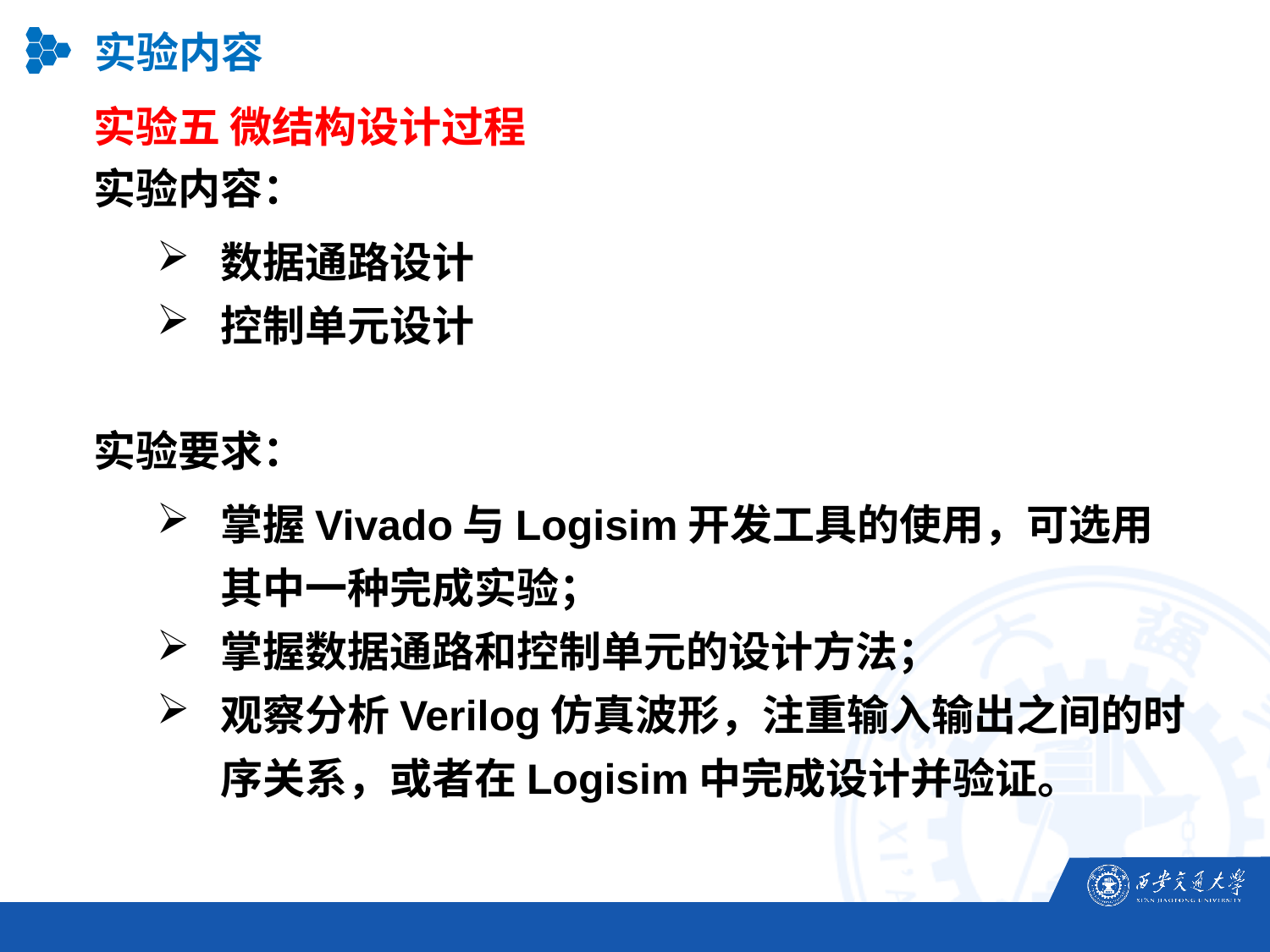

实验内容
实验五 微结构设计过程
实验内容：
数据通路设计
控制单元设计

实验要求：
掌握Vivado与Logisim开发工具的使用，可选用其中一种完成实验；
掌握数据通路和控制单元的设计方法；
观察分析Verilog仿真波形，注重输入输出之间的时序关系，或者在Logisim中完成设计并验证。